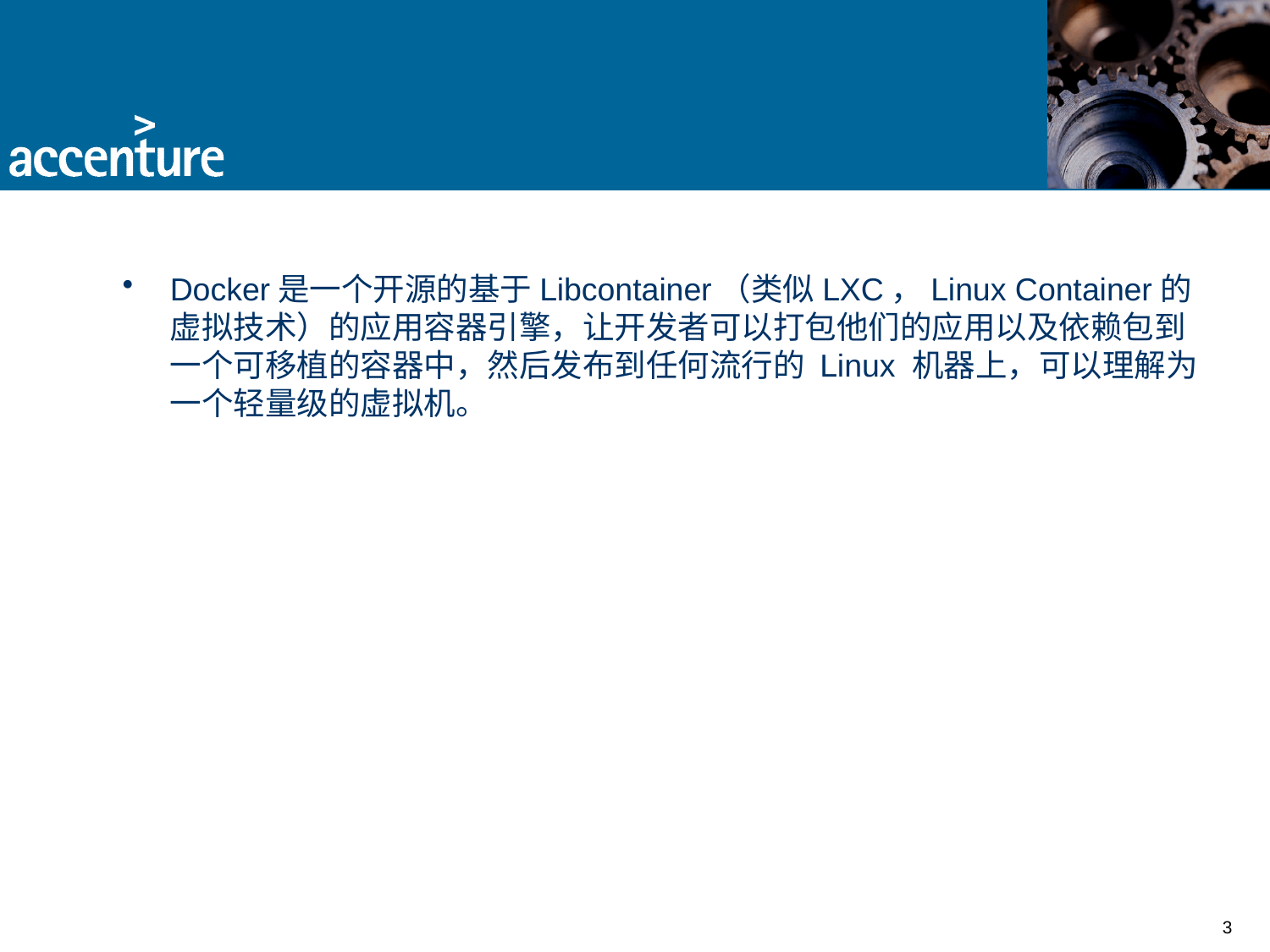

#
Docker是一个开源的基于Libcontainer（类似LXC，Linux Container的虚拟技术）的应用容器引擎，让开发者可以打包他们的应用以及依赖包到一个可移植的容器中，然后发布到任何流行的 Linux 机器上，可以理解为一个轻量级的虚拟机。

3